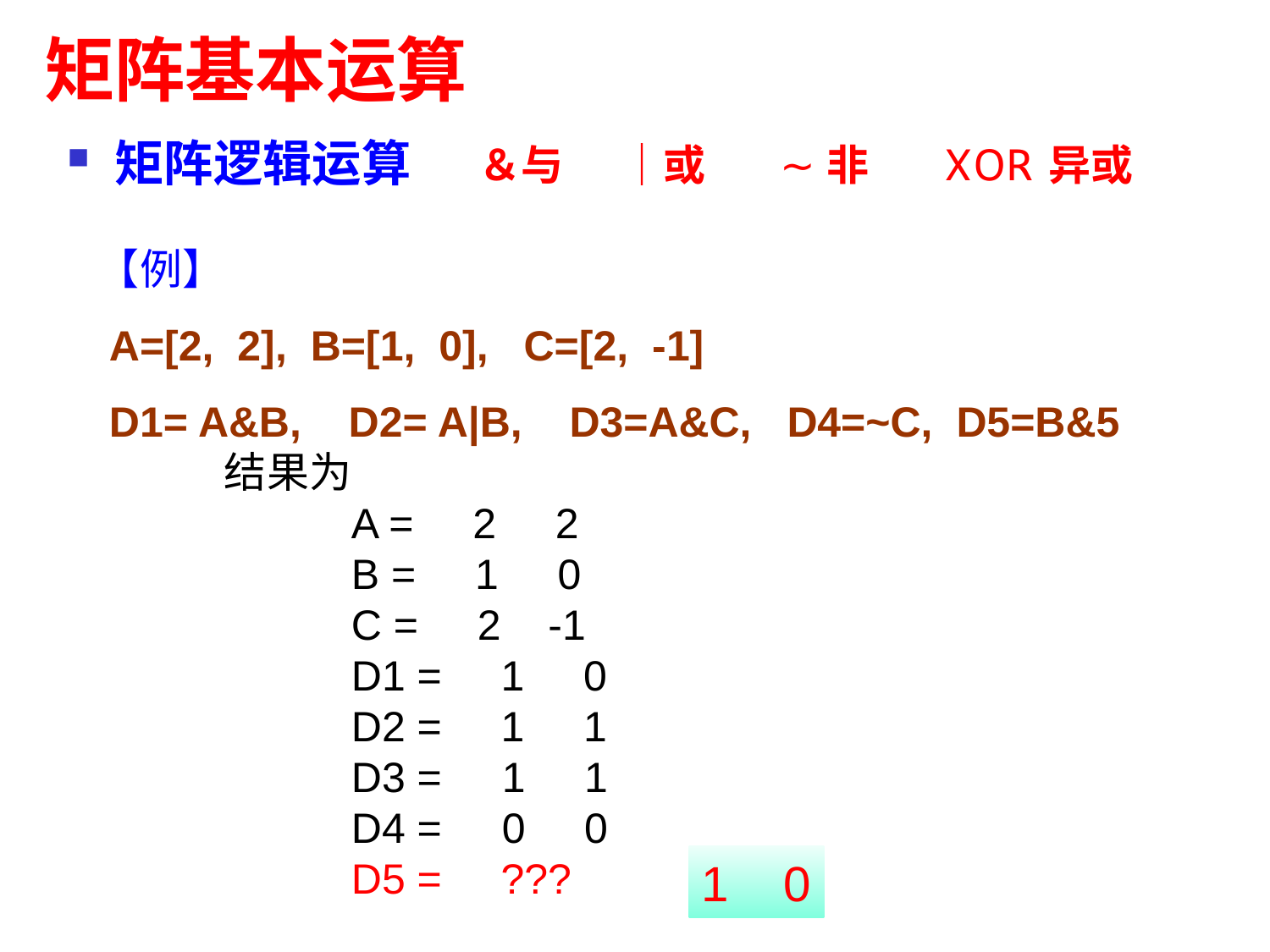

矩阵基本运算
矩阵逻辑运算
＆与      ｜或       ~非       XOR异或
【例】
 A=[2,  2],  B=[1,  0],   C=[2,  -1]
 D1= A&B,    D2= A|B,    D3=A&C,   D4=~C,  D5=B&5
	结果为
		A =     2     2
		B =     1     0
		C =     2    -1
		D1 =     1     0
		D2 =     1     1
		D3 =	  1     1
		D4 =	  0     0
		D5 =     ???
1    0
48